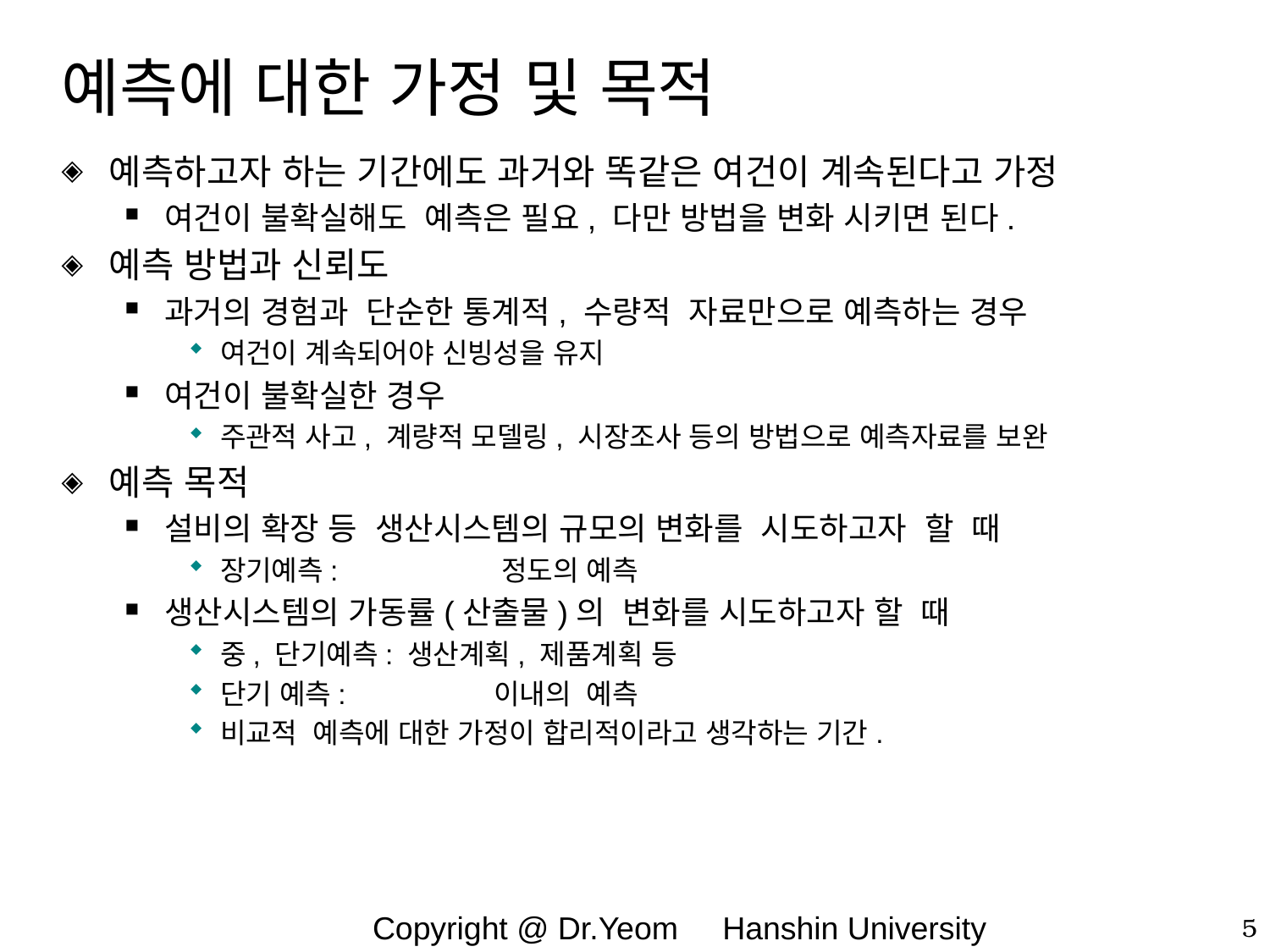

# 예측에 대한 가정 및 목적
예측하고자 하는 기간에도 과거와 똑같은 여건이 계속된다고 가정
여건이 불확실해도  예측은 필요, 다만 방법을 변화 시키면 된다.
예측 방법과 신뢰도
과거의 경험과  단순한 통계적, 수량적  자료만으로 예측하는 경우
여건이 계속되어야 신빙성을 유지
여건이 불확실한 경우
주관적 사고, 계량적 모델링, 시장조사 등의 방법으로 예측자료를 보완
예측 목적
설비의 확장 등  생산시스템의 규모의 변화를  시도하고자  할  때
장기예측:                    정도의 예측
생산시스템의 가동률(산출물)의  변화를 시도하고자 할  때
중, 단기예측: 생산계획, 제품계획 등
단기 예측:                  이내의  예측
비교적  예측에 대한 가정이 합리적이라고 생각하는 기간.
5